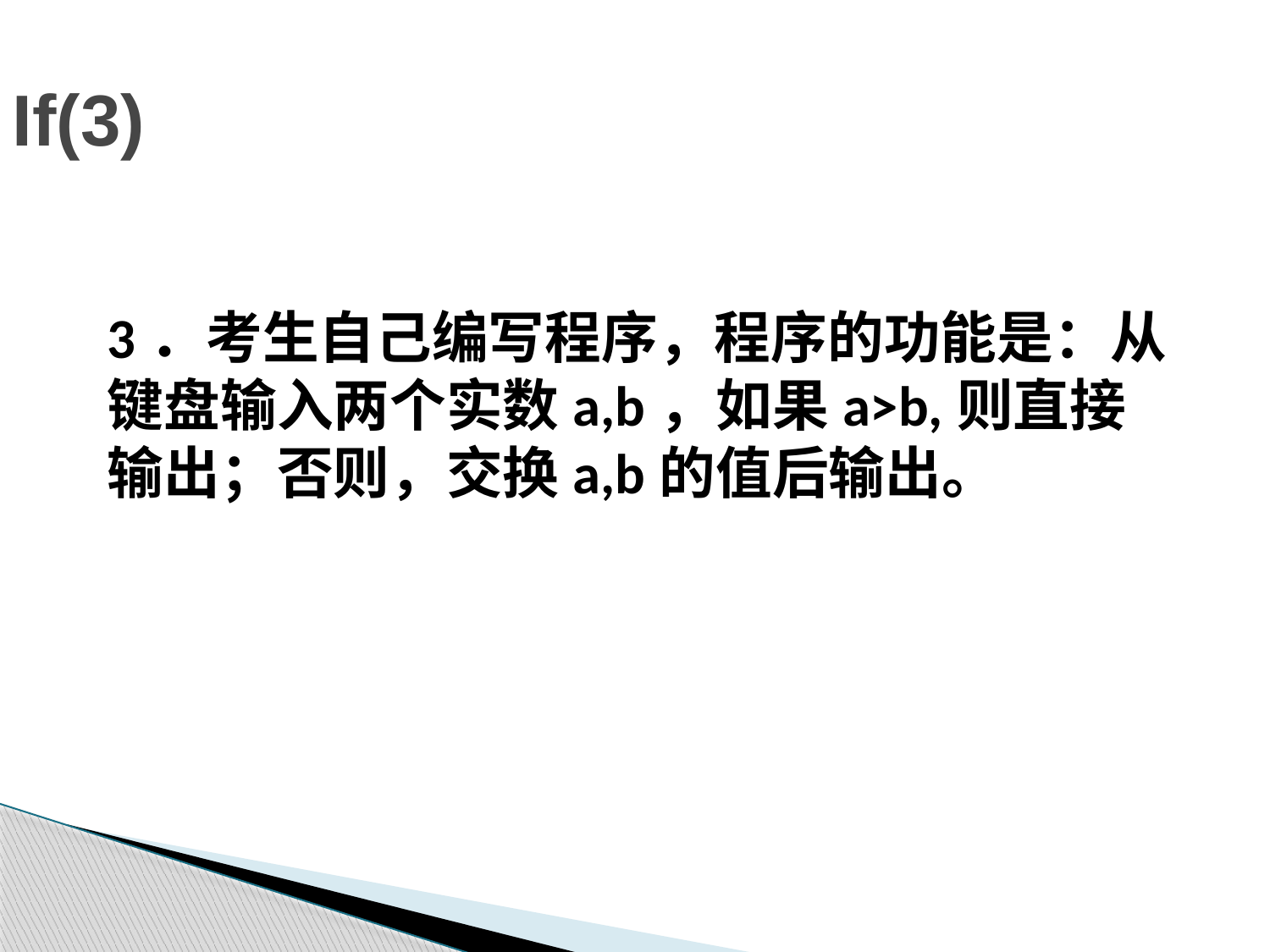

If(3)
3．考生自己编写程序，程序的功能是：从键盘输入两个实数a,b，如果a>b,则直接输出；否则，交换a,b的值后输出。